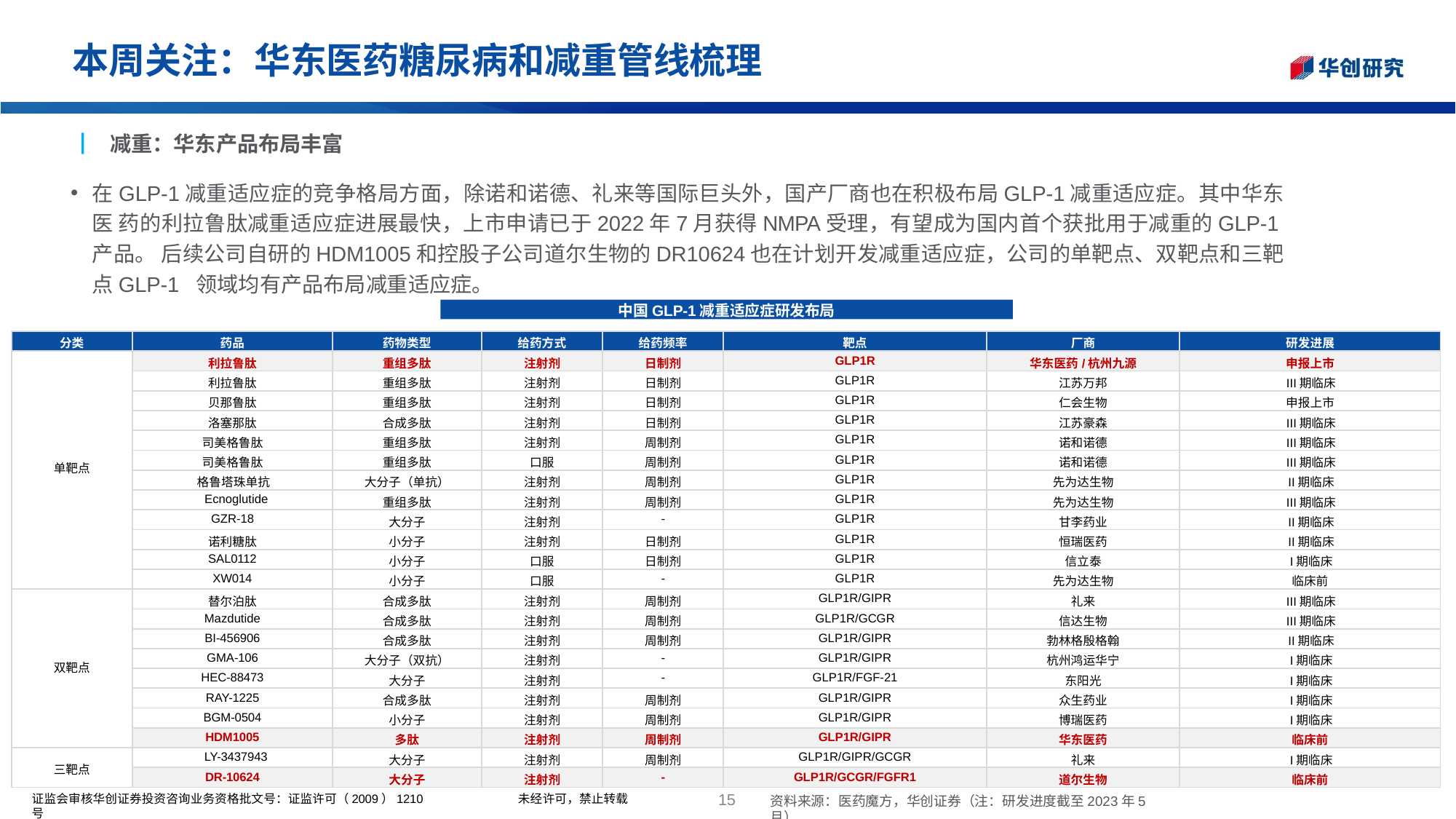

# 本周关注：华东医药糖尿病和减重管线梳理
┃	减重：华东产品布局丰富
在GLP-1减重适应症的竞争格局方面，除诺和诺德、礼来等国际巨头外，国产厂商也在积极布局GLP-1减重适应症。其中华东医 药的利拉鲁肽减重适应症进展最快，上市申请已于2022年7月获得NMPA受理，有望成为国内首个获批用于减重的GLP-1产品。 后续公司自研的HDM1005和控股子公司道尔生物的DR10624也在计划开发减重适应症，公司的单靶点、双靶点和三靶点GLP-1  领域均有产品布局减重适应症。
中国GLP-1减重适应症研发布局
| 分类 | 药品 | 药物类型 | 给药方式 | 给药频率 | 靶点 | 厂商 | 研发进展 |
| --- | --- | --- | --- | --- | --- | --- | --- |
| 单靶点 | 利拉鲁肽 | 重组多肽 | 注射剂 | 日制剂 | GLP1R | 华东医药/杭州九源 | 申报上市 |
|  | 利拉鲁肽 | 重组多肽 | 注射剂 | 日制剂 | GLP1R | 江苏万邦 | III期临床 |
|  | 贝那鲁肽 | 重组多肽 | 注射剂 | 日制剂 | GLP1R | 仁会生物 | 申报上市 |
|  | 洛塞那肽 | 合成多肽 | 注射剂 | 日制剂 | GLP1R | 江苏豪森 | III期临床 |
|  | 司美格鲁肽 | 重组多肽 | 注射剂 | 周制剂 | GLP1R | 诺和诺德 | III期临床 |
|  | 司美格鲁肽 | 重组多肽 | 口服 | 周制剂 | GLP1R | 诺和诺德 | III期临床 |
|  | 格鲁塔珠单抗 | 大分子（单抗） | 注射剂 | 周制剂 | GLP1R | 先为达生物 | II期临床 |
|  | Ecnoglutide | 重组多肽 | 注射剂 | 周制剂 | GLP1R | 先为达生物 | III期临床 |
|  | GZR-18 | 大分子 | 注射剂 | - | GLP1R | 甘李药业 | II期临床 |
|  | 诺利糖肽 | 小分子 | 注射剂 | 日制剂 | GLP1R | 恒瑞医药 | II期临床 |
|  | SAL0112 | 小分子 | 口服 | 日制剂 | GLP1R | 信立泰 | I期临床 |
|  | XW014 | 小分子 | 口服 | - | GLP1R | 先为达生物 | 临床前 |
| 双靶点 | 替尔泊肽 | 合成多肽 | 注射剂 | 周制剂 | GLP1R/GIPR | 礼来 | III期临床 |
|  | Mazdutide | 合成多肽 | 注射剂 | 周制剂 | GLP1R/GCGR | 信达生物 | III期临床 |
|  | BI-456906 | 合成多肽 | 注射剂 | 周制剂 | GLP1R/GIPR | 勃林格殷格翰 | II期临床 |
|  | GMA-106 | 大分子（双抗） | 注射剂 | - | GLP1R/GIPR | 杭州鸿运华宁 | I期临床 |
|  | HEC-88473 | 大分子 | 注射剂 | - | GLP1R/FGF-21 | 东阳光 | I期临床 |
|  | RAY-1225 | 合成多肽 | 注射剂 | 周制剂 | GLP1R/GIPR | 众生药业 | I期临床 |
|  | BGM-0504 | 小分子 | 注射剂 | 周制剂 | GLP1R/GIPR | 博瑞医药 | I期临床 |
|  | HDM1005 | 多肽 | 注射剂 | 周制剂 | GLP1R/GIPR | 华东医药 | 临床前 |
| 三靶点 | LY-3437943 | 大分子 | 注射剂 | 周制剂 | GLP1R/GIPR/GCGR | 礼来 | I期临床 |
|  | DR-10624 | 大分子 | 注射剂 | - | GLP1R/GCGR/FGFR1 | 道尔生物 | 临床前 |
15
证监会审核华创证券投资咨询业务资格批文号：证监许可（2009）1210 号
未经许可，禁止转载
资料来源：医药魔方，华创证券（注：研发进度截至2023年5月）